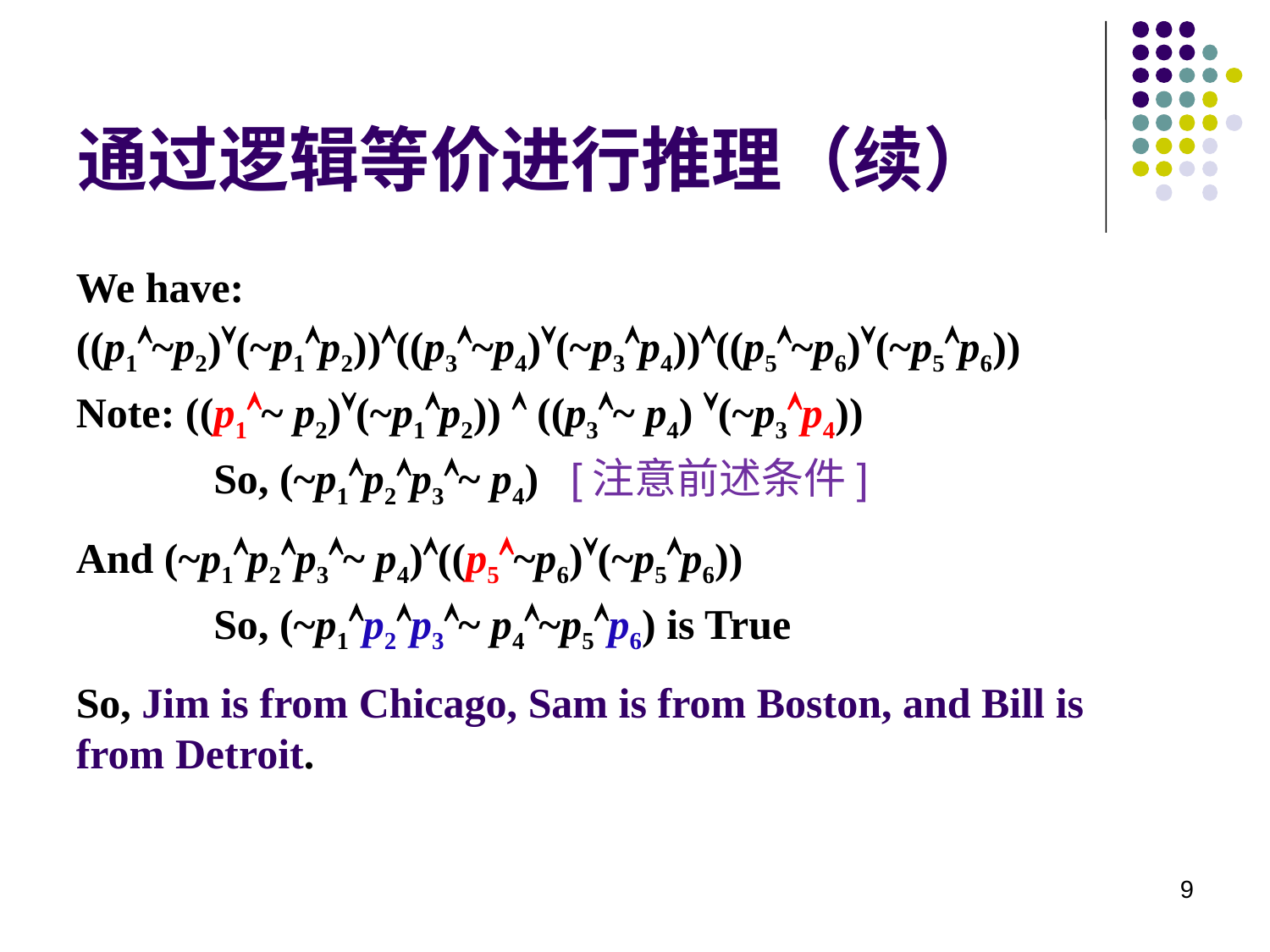

通过逻辑等价进行推理（续）
We have:
((p1∧~p2)∨(~p1∧p2))∧((p3∧~p4)∨(~p3∧p4))∧((p5∧~p6)∨(~p5∧p6))
Note: ((p1∧~ p2)∨(~p1∧p2)) ∧ ((p3∧~ p4) ∨(~p3∧p4))
             So, (~p1∧p2∧p3∧~ p4)   [注意前述条件]
And (~p1∧p2∧p3∧~ p4)∧((p5∧~p6)∨(~p5∧p6))
             So, (~p1∧p2∧p3∧~ p4∧~p5∧p6) is True
So, Jim is from Chicago, Sam is from Boston, and Bill is from Detroit.
9